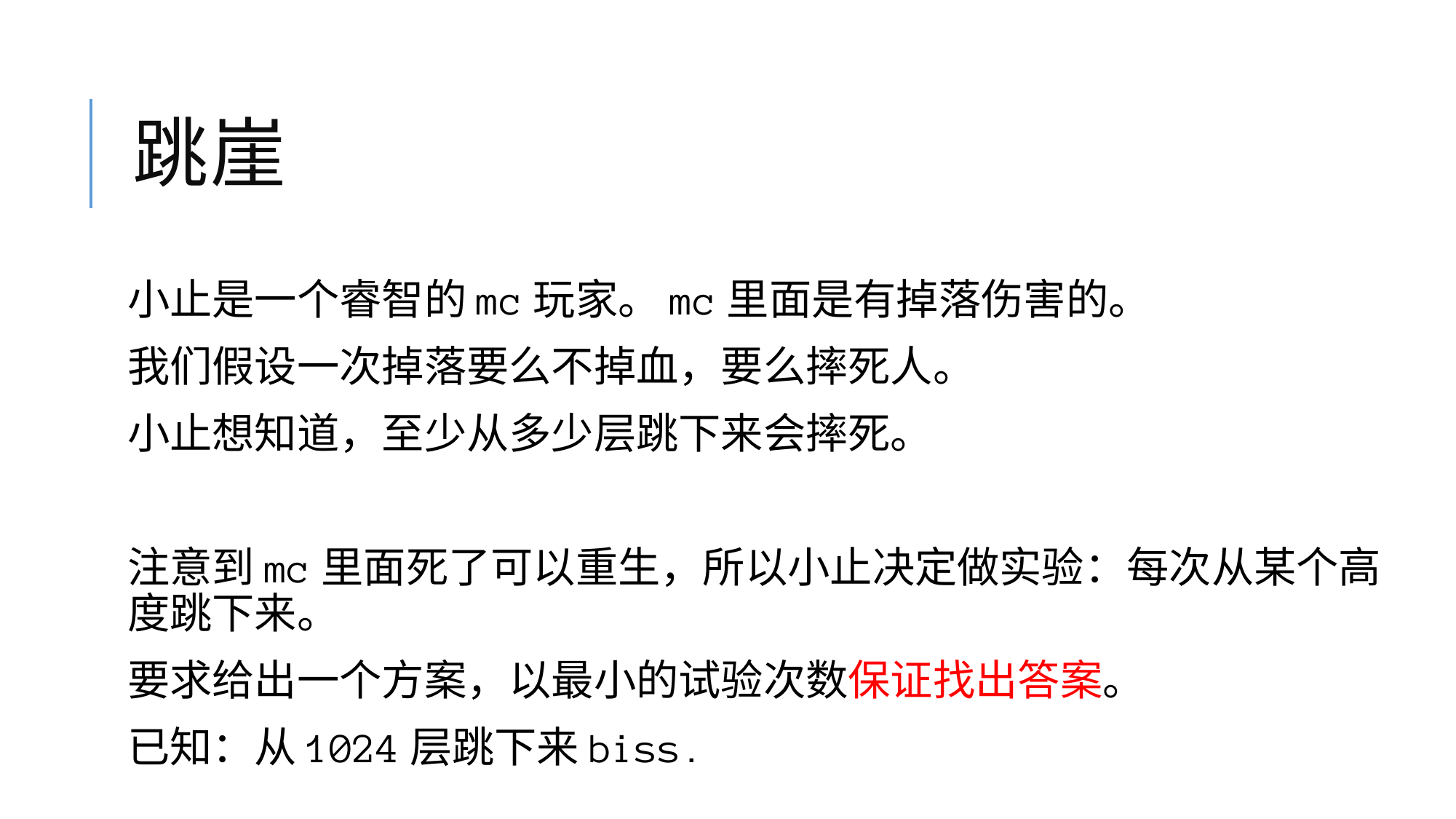

# 跳崖
小止是一个睿智的mc玩家。mc里面是有掉落伤害的。
我们假设一次掉落要么不掉血，要么摔死人。
小止想知道，至少从多少层跳下来会摔死。

注意到mc里面死了可以重生，所以小止决定做实验：每次从某个高度跳下来。
要求给出一个方案，以最小的试验次数保证找出答案。
已知：从1024层跳下来biss.